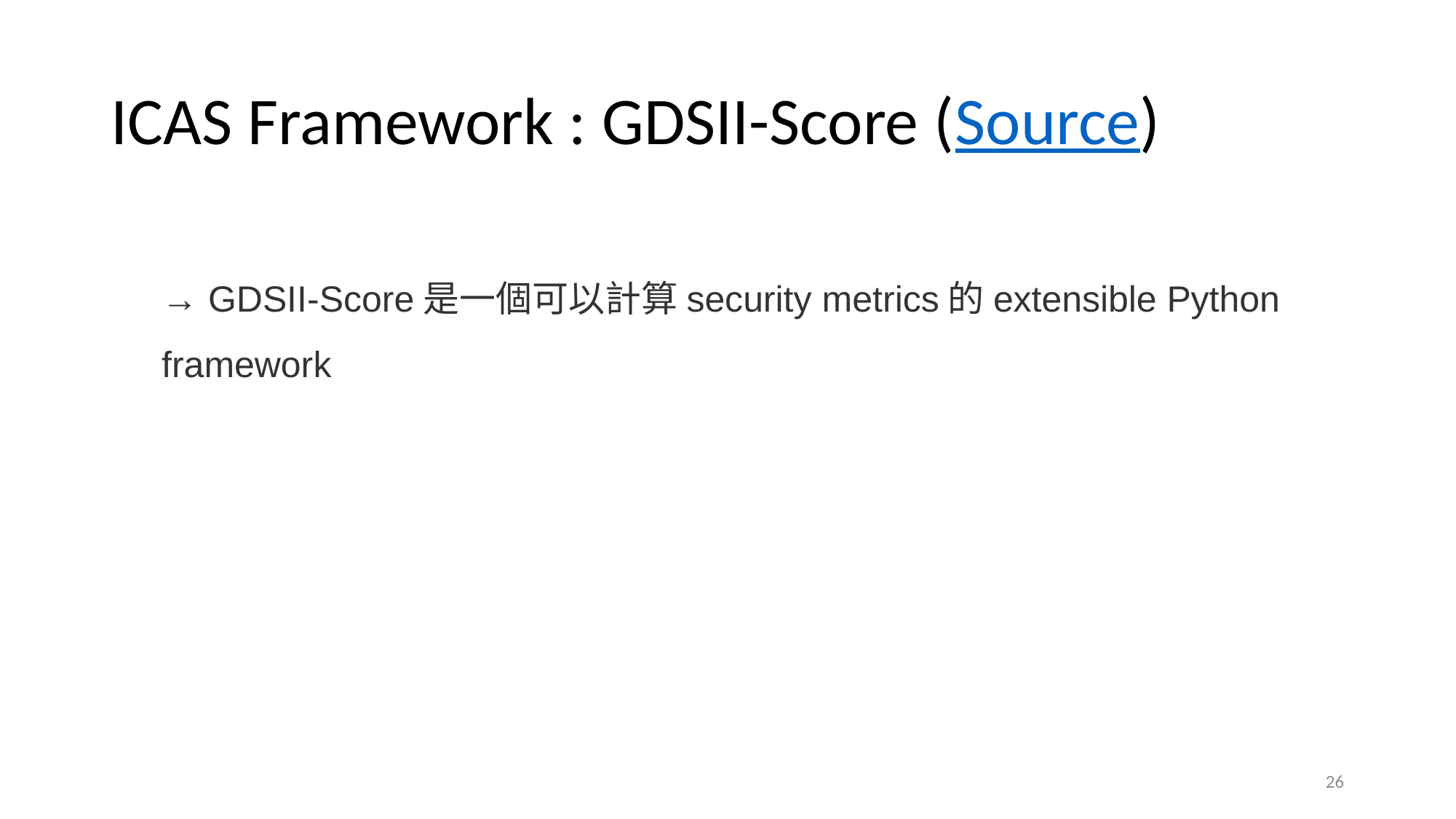

# ICAS Framework : GDSII-Score (Source)
→ GDSII-Score是一個可以計算security metrics的extensible Python framework
26